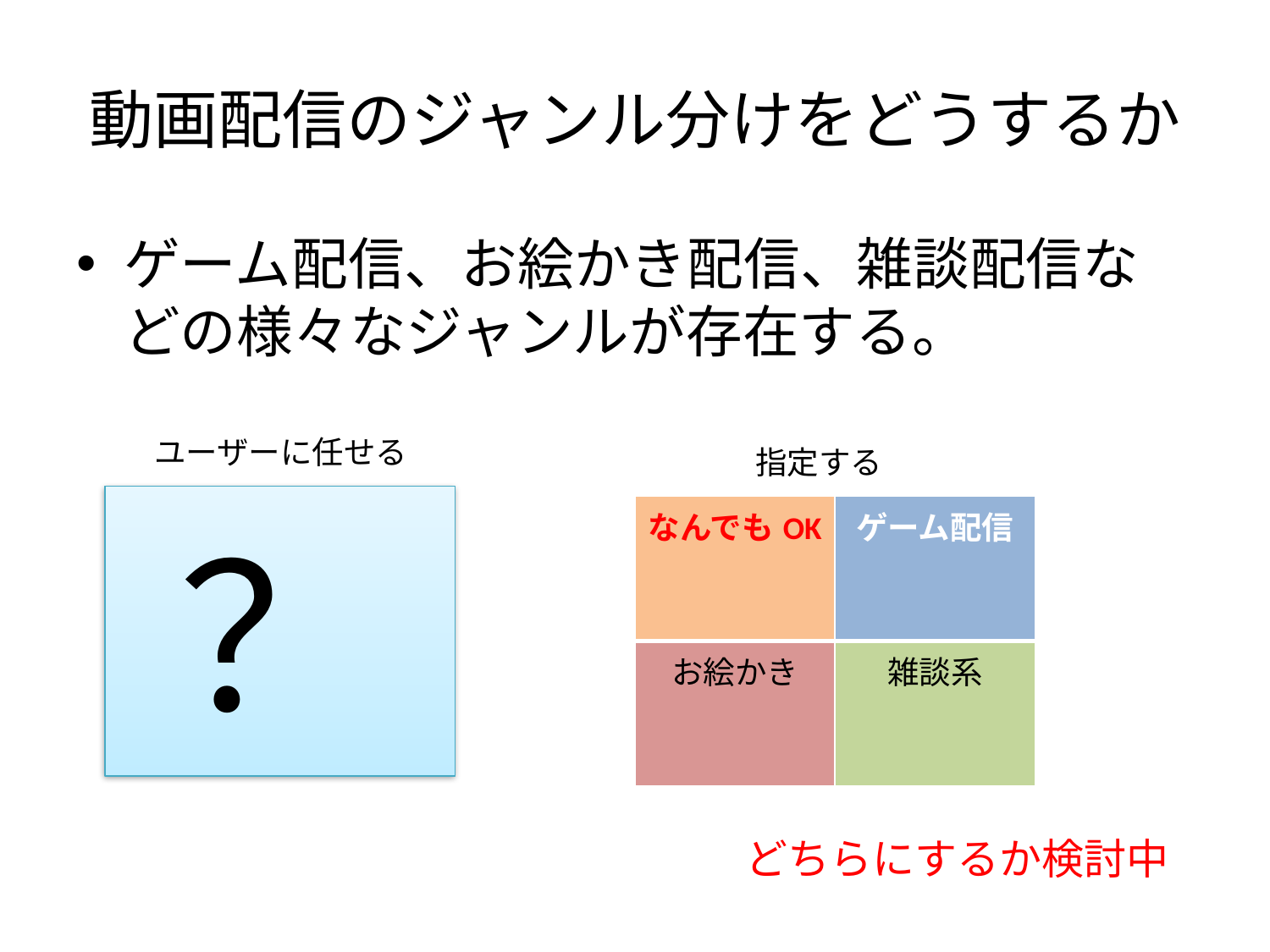

# 動画配信のジャンル分けをどうするか
ゲーム配信、お絵かき配信、雑談配信などの様々なジャンルが存在する。
ユーザーに任せる
指定する
？
| なんでもOK | ゲーム配信 |
| --- | --- |
| お絵かき | 雑談系 |
どちらにするか検討中